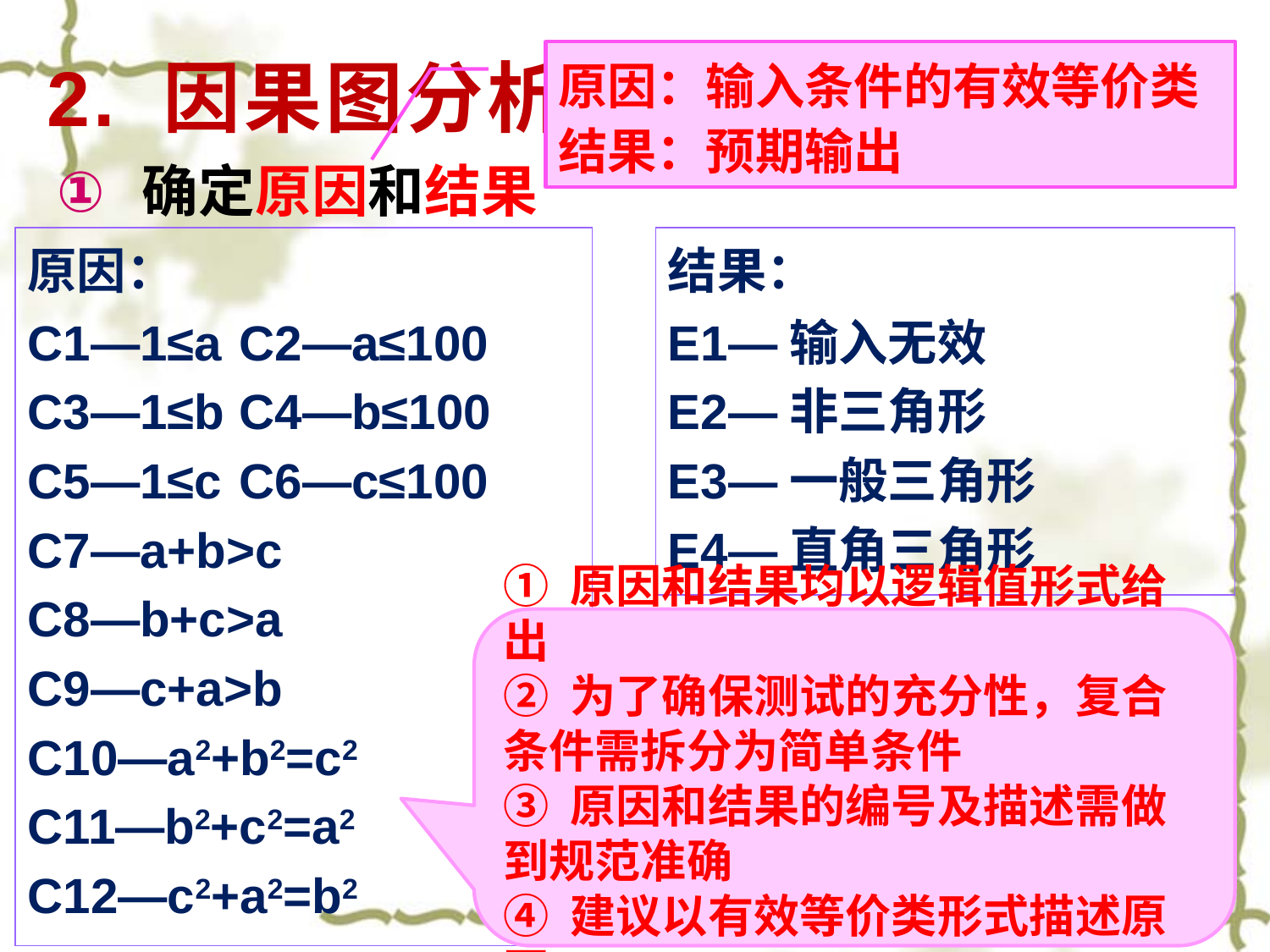

# 2. 因果图分析
原因：输入条件的有效等价类
结果：预期输出
确定原因和结果
原因：
C1—1≤a	C2—a≤100
C3—1≤b	C4—b≤100
C5—1≤c	C6—c≤100
C7—a+b>c
C8—b+c>a
C9—c+a>b
C10—a2+b2=c2
C11—b2+c2=a2
C12—c2+a2=b2
结果：
E1—输入无效
E2—非三角形
E3—一般三角形
E4—直角三角形
① 原因和结果均以逻辑值形式给出
② 为了确保测试的充分性，复合条件需拆分为简单条件
③ 原因和结果的编号及描述需做到规范准确
④ 建议以有效等价类形式描述原因